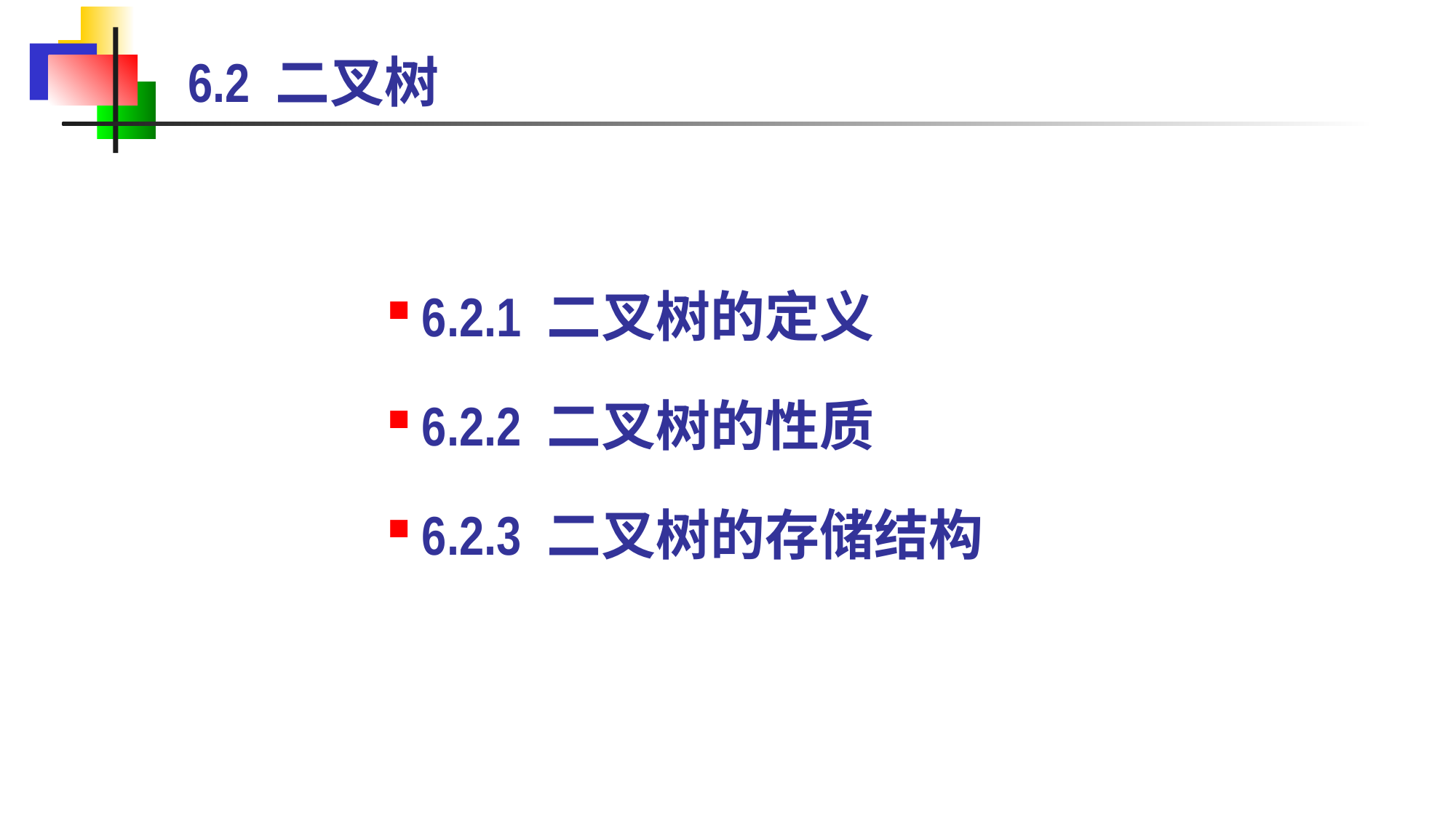

# 6.2 二叉树
6.2.1 二叉树的定义
6.2.2 二叉树的性质
6.2.3 二叉树的存储结构